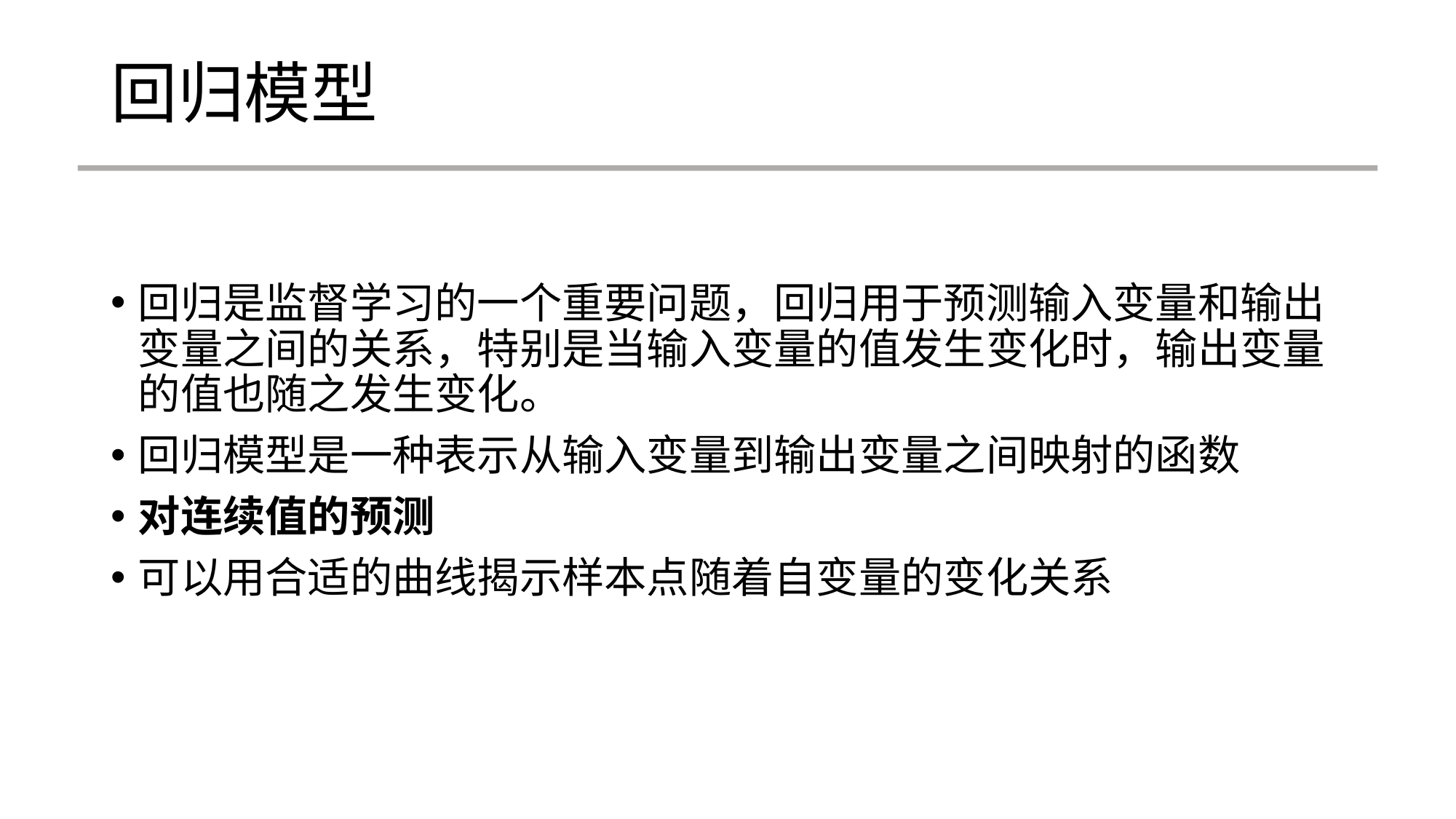

# 回归模型

回归是监督学习的一个重要问题，回归用于预测输入变量和输出变量之间的关系，特别是当输入变量的值发生变化时，输出变量的值也随之发生变化。
回归模型是一种表示从输入变量到输出变量之间映射的函数
对连续值的预测
可以用合适的曲线揭示样本点随着自变量的变化关系